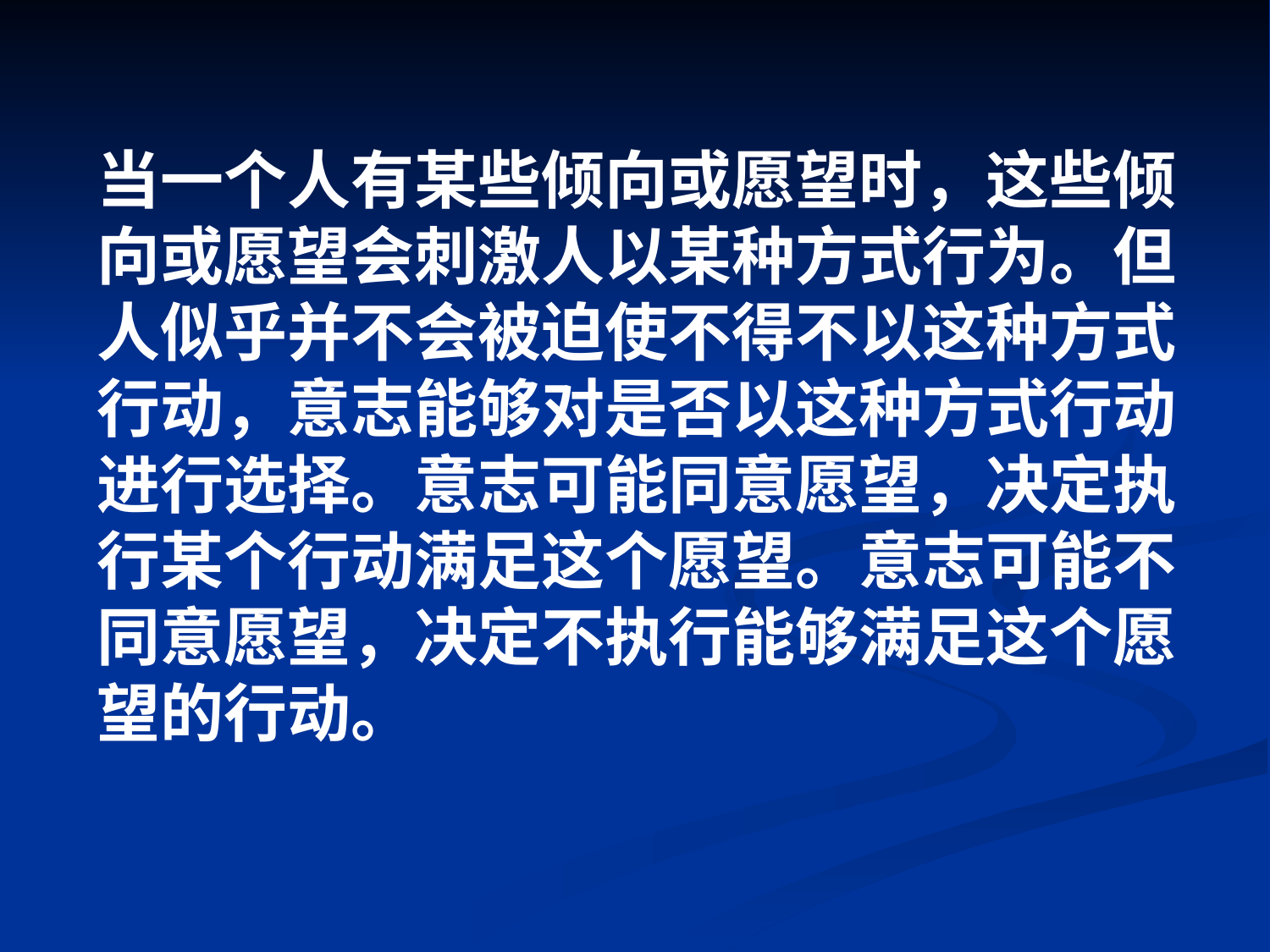

当一个人有某些倾向或愿望时，这些倾向或愿望会刺激人以某种方式行为。但人似乎并不会被迫使不得不以这种方式行动，意志能够对是否以这种方式行动进行选择。意志可能同意愿望，决定执行某个行动满足这个愿望。意志可能不同意愿望，决定不执行能够满足这个愿望的行动。